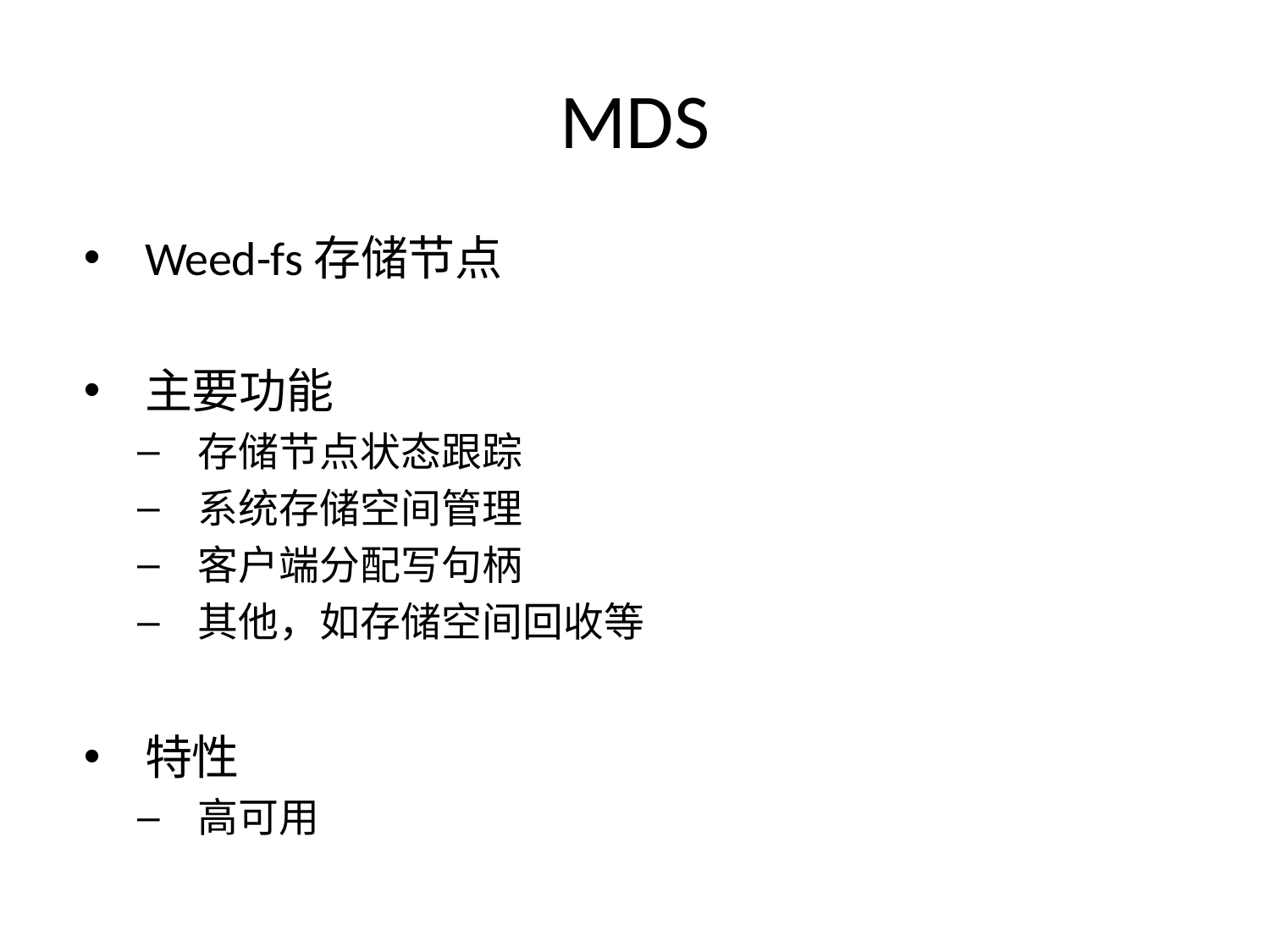

# MDS
Weed-fs存储节点

主要功能
存储节点状态跟踪
系统存储空间管理
客户端分配写句柄
其他，如存储空间回收等

特性
高可用